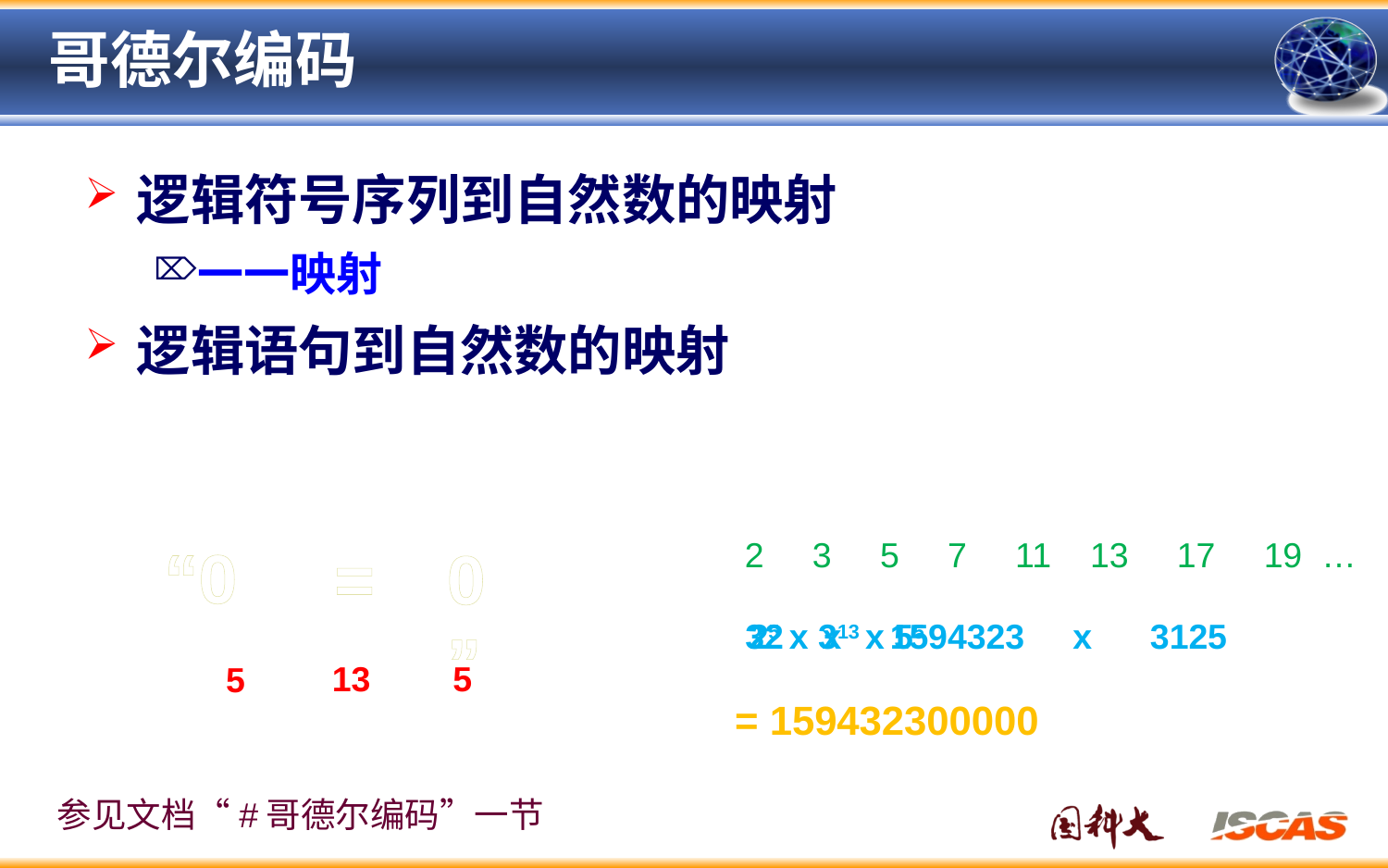

# 哥德尔编码
逻辑符号序列到自然数的映射
一一映射
逻辑语句到自然数的映射

2     3     5     7     11    13     17     19  …
“0
=
0”
32    x     1594323     x      3125
25 x 313 x 55
13
5
5
= 159432300000
参见文档“#哥德尔编码”一节